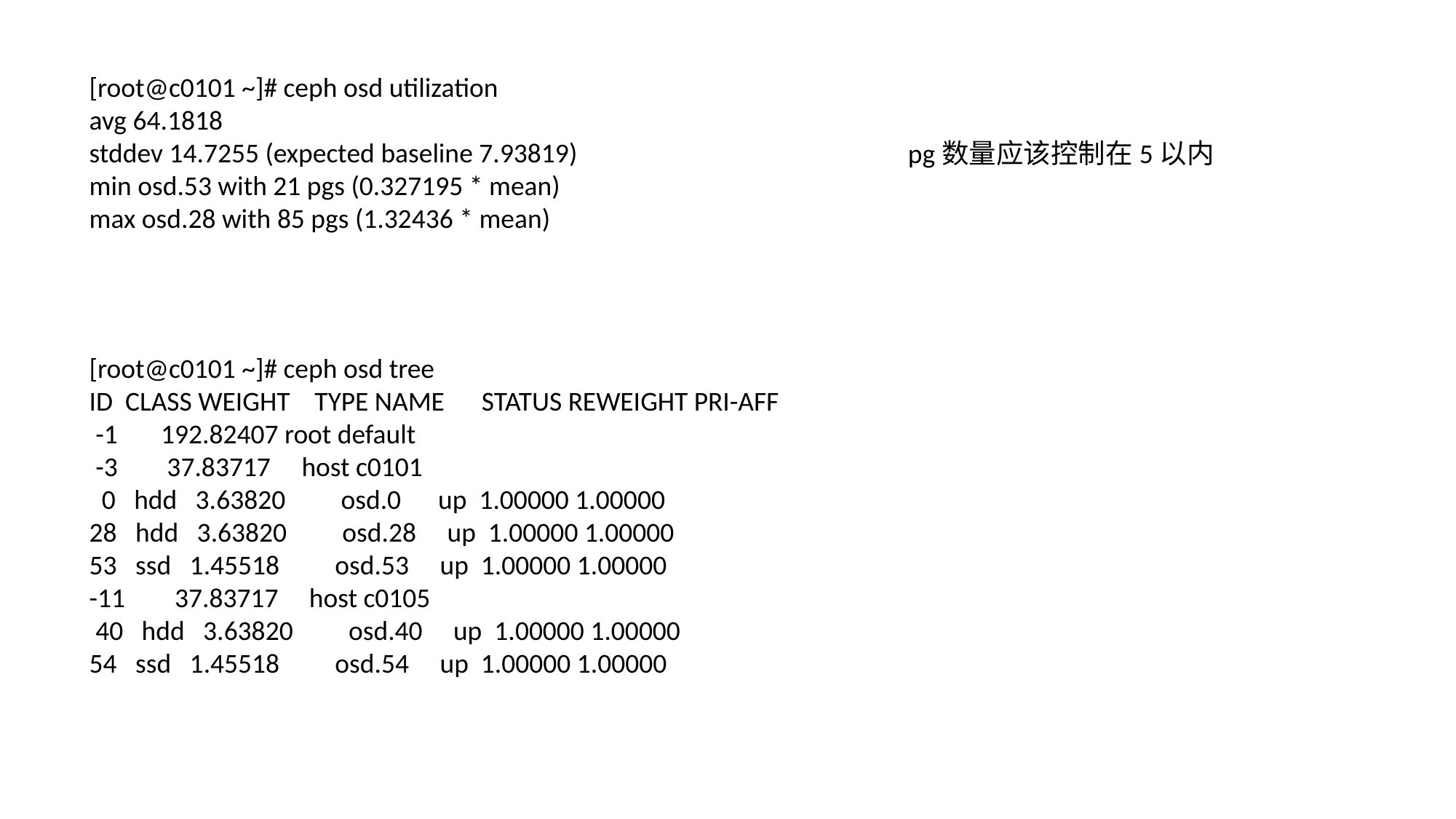

[root@c0101 ~]# ceph osd utilization
avg 64.1818
stddev 14.7255 (expected baseline 7.93819)
min osd.53 with 21 pgs (0.327195 * mean)
max osd.28 with 85 pgs (1.32436 * mean)
pg数量应该控制在5以内
[root@c0101 ~]# ceph osd tree
ID  CLASS WEIGHT    TYPE NAME      STATUS REWEIGHT PRI-AFF
 -1       192.82407 root default
 -3        37.83717     host c0101
  0   hdd   3.63820         osd.0      up  1.00000 1.00000
28   hdd   3.63820         osd.28     up  1.00000 1.00000
53   ssd   1.45518         osd.53     up  1.00000 1.00000
-11        37.83717     host c0105
 40   hdd   3.63820         osd.40     up  1.00000 1.00000
54   ssd   1.45518         osd.54     up  1.00000 1.00000